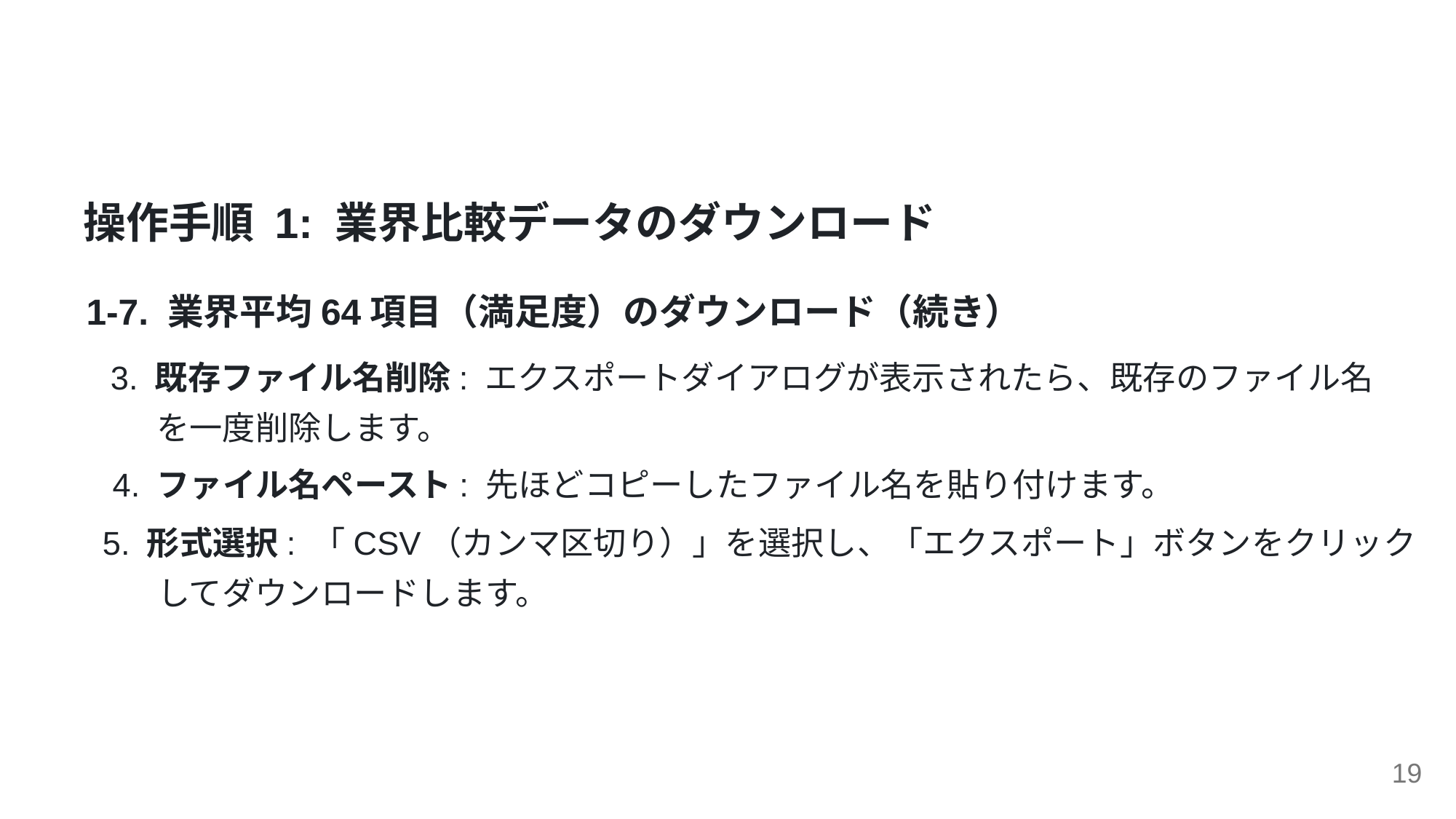

操作⼿順 1: 業界⽐較データのダウンロード
1-7. 業界平均64項⽬（満⾜度）のダウンロード（続き）
3. 既存ファイル名削除: エクスポートダイアログが表⽰されたら、既存のファイル名
を⼀度削除します。
4. ファイル名ペースト: 先ほどコピーしたファイル名を貼り付けます。
5. 形式選択: 「CSV（カンマ区切り）」を選択し、「エクスポート」ボタンをクリック
してダウンロードします。
19